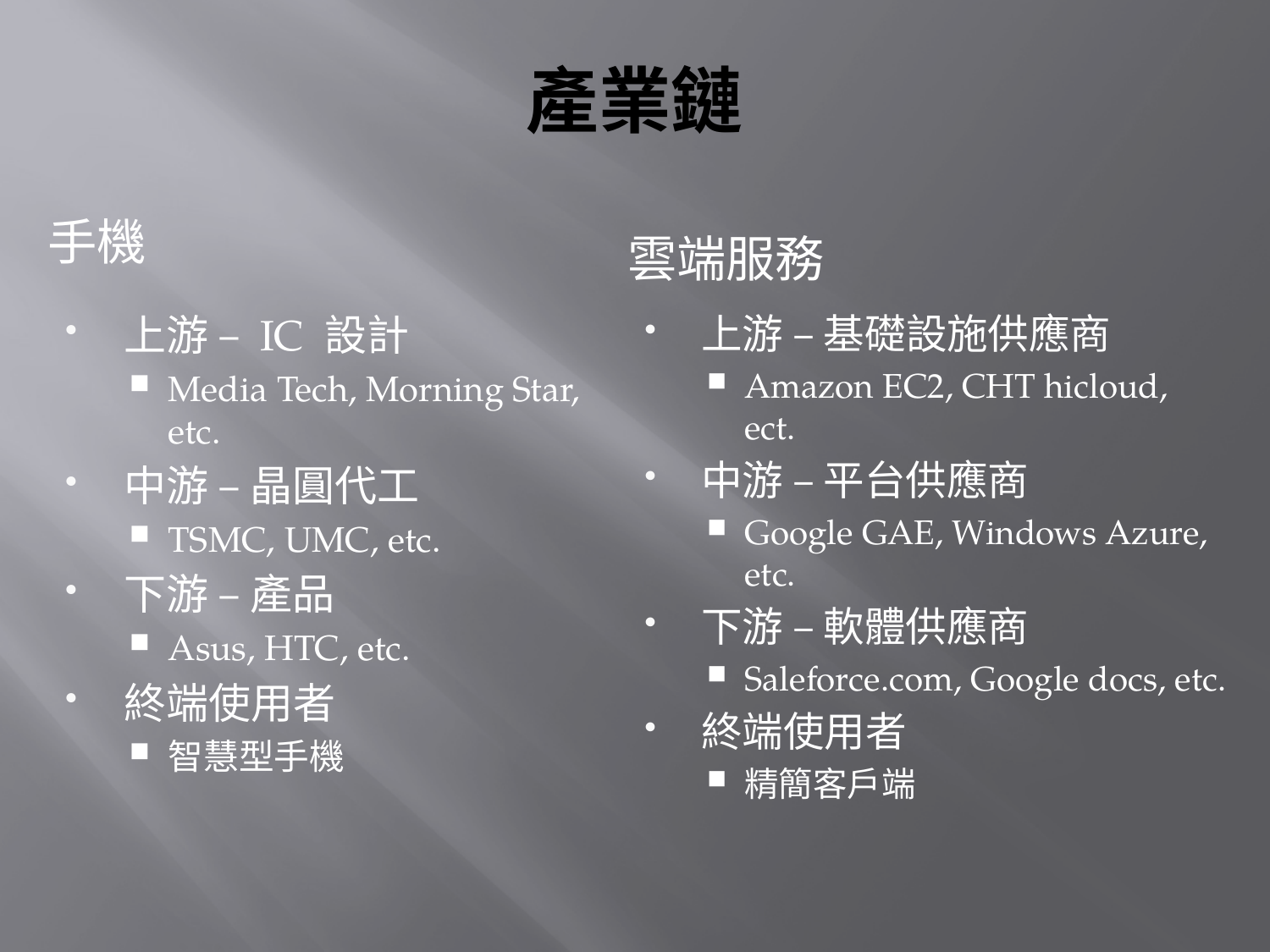

# 產業鏈
手機
雲端服務
上游 – IC 設計
Media Tech, Morning Star, etc.
中游 – 晶圓代工
TSMC, UMC, etc.
下游 – 產品
Asus, HTC, etc.
終端使用者
智慧型手機
上游 – 基礎設施供應商
Amazon EC2, CHT hicloud, ect.
中游 – 平台供應商
Google GAE, Windows Azure, etc.
下游 – 軟體供應商
Saleforce.com, Google docs, etc.
終端使用者
精簡客戶端